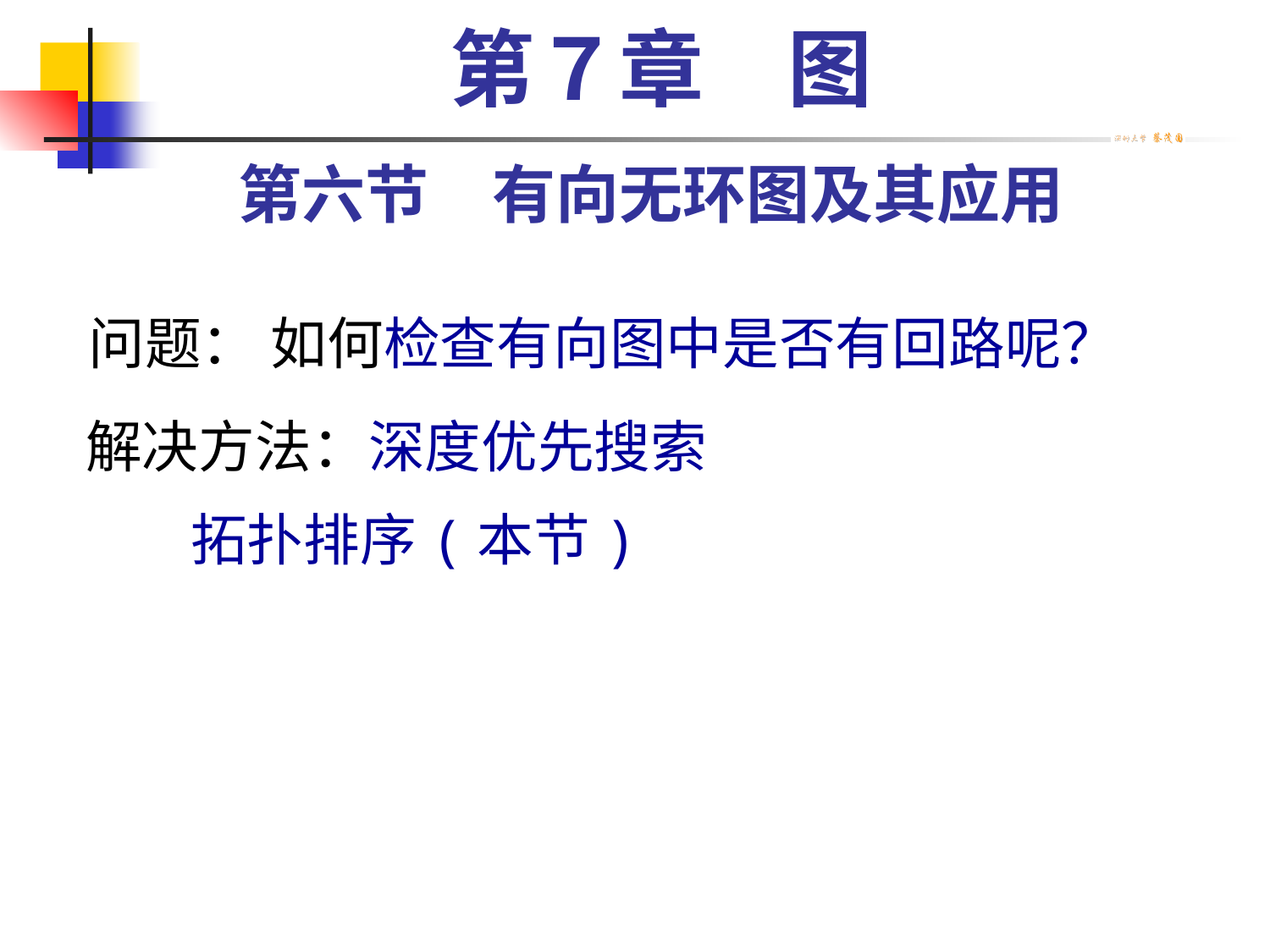

第７章　图
第六节　有向无环图及其应用
 问题： 如何检查有向图中是否有回路呢？
 解决方法：深度优先搜索
           拓扑排序(本节)